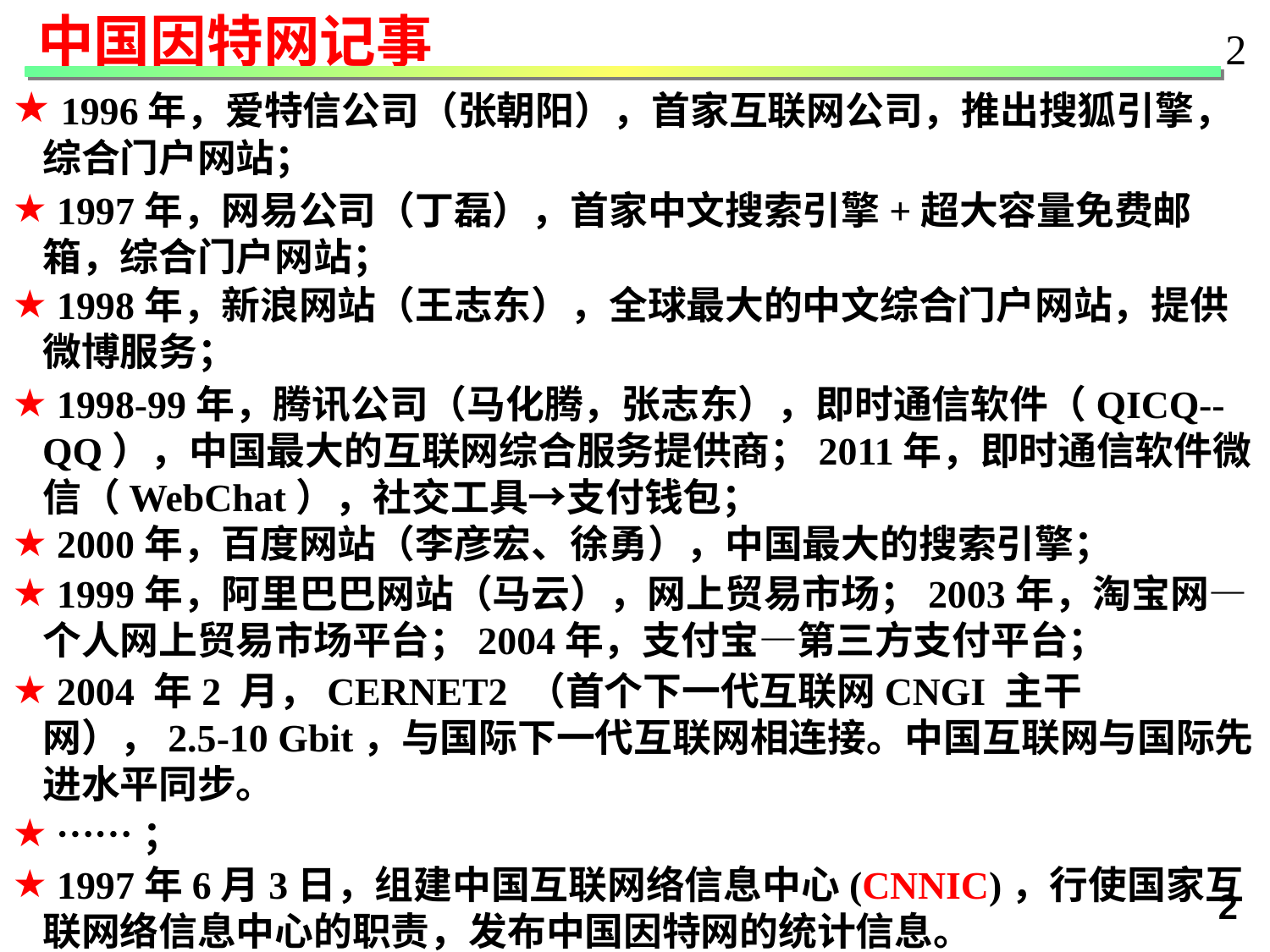

中国因特网记事
2

 1996年，爱特信公司（张朝阳），首家互联网公司，推出搜狐引擎，综合门户网站；
 1997年，网易公司（丁磊），首家中文搜索引擎+超大容量免费邮箱，综合门户网站；
 1998年，新浪网站（王志东），全球最大的中文综合门户网站，提供微博服务；
 1998-99年，腾讯公司（马化腾，张志东），即时通信软件（QICQ--QQ），中国最大的互联网综合服务提供商；2011年，即时通信软件微信（WebChat），社交工具→支付钱包；
 2000年，百度网站（李彦宏、徐勇），中国最大的搜索引擎；
 1999年，阿里巴巴网站（马云），网上贸易市场；2003年，淘宝网—个人网上贸易市场平台；2004年，支付宝—第三方支付平台；
 2004 年2 月，CERNET2 （首个下一代互联网CNGI 主干网），2.5-10 Gbit，与国际下一代互联网相连接。中国互联网与国际先进水平同步。
 ……；
 1997年6月3日，组建中国互联网络信息中心(CNNIC)，行使国家互联网络信息中心的职责，发布中国因特网的统计信息。
2